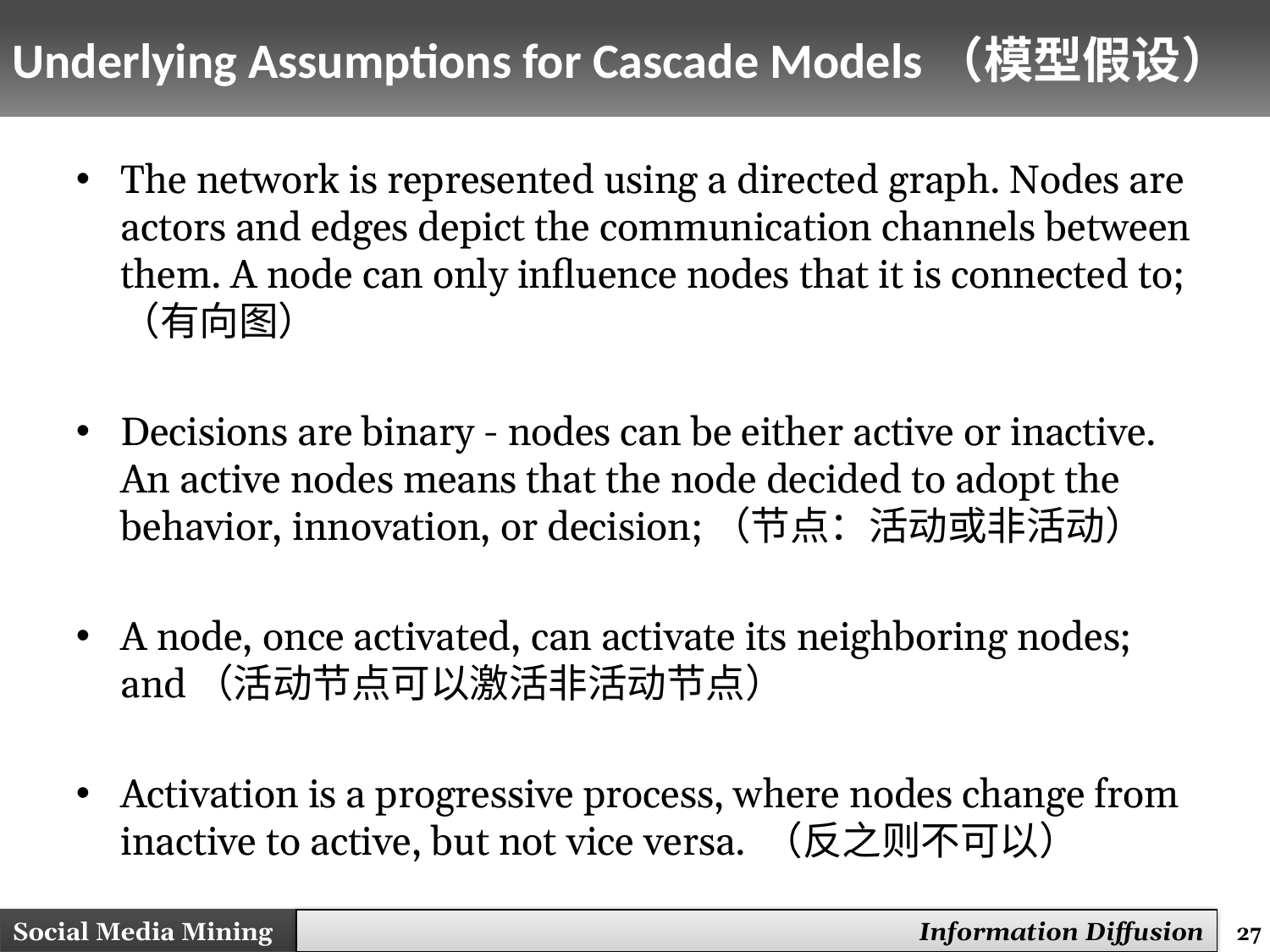

# Underlying Assumptions for Cascade Models（模型假设）
The network is represented using a directed graph. Nodes are actors and edges depict the communication channels between them. A node can only influence nodes that it is connected to;（有向图）

Decisions are binary - nodes can be either active or inactive. An active nodes means that the node decided to adopt the behavior, innovation, or decision;（节点：活动或非活动）

A node, once activated, can activate its neighboring nodes; and（活动节点可以激活非活动节点）

Activation is a progressive process, where nodes change from inactive to active, but not vice versa. （反之则不可以）